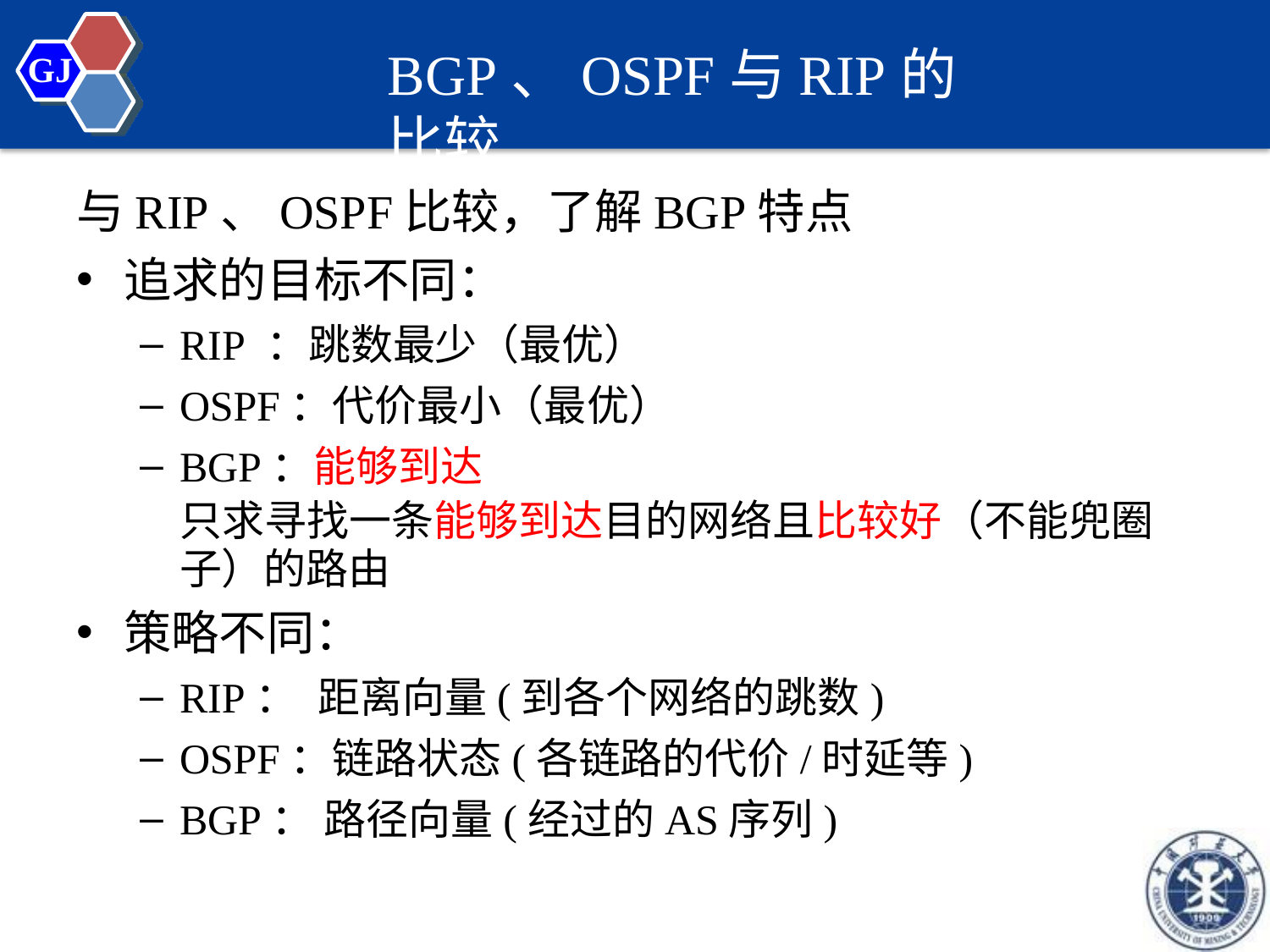

# BGP、OSPF与RIP的比较
GJ
与RIP、OSPF比较，了解BGP特点
追求的目标不同：
RIP ：跳数最少（最优）
OSPF：代价最小（最优）
BGP：能够到达
只求寻找一条能够到达目的网络且比较好（不能兜圈 子）的路由
策略不同：
RIP： 距离向量(到各个网络的跳数)
OSPF：链路状态(各链路的代价/时延等)
BGP： 路径向量(经过的AS序列)